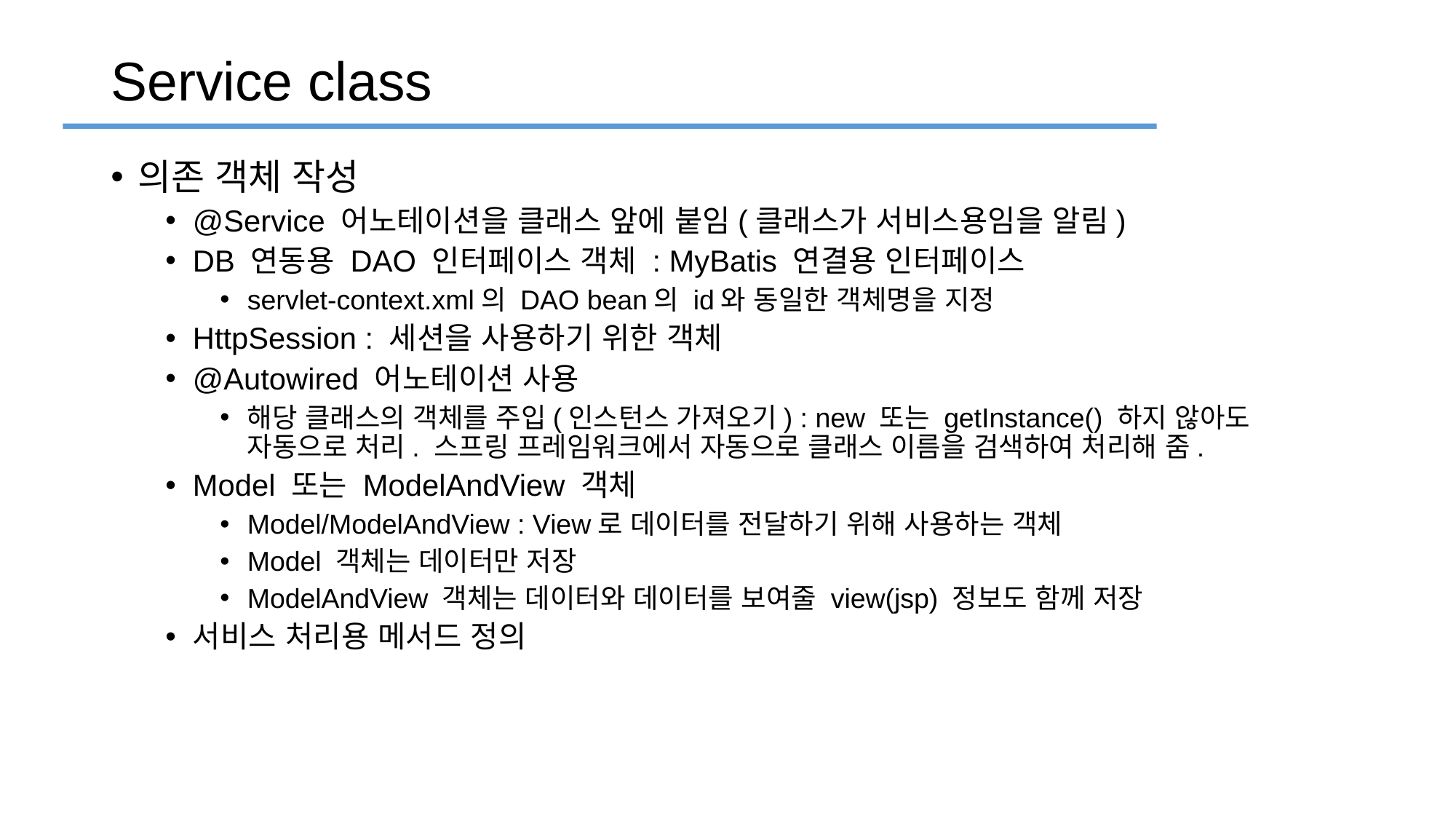

# Service class
의존 객체 작성
@Service 어노테이션을 클래스 앞에 붙임(클래스가 서비스용임을 알림)
DB 연동용 DAO 인터페이스 객체 : MyBatis 연결용 인터페이스
servlet-context.xml의 DAO bean의 id와 동일한 객체명을 지정
HttpSession : 세션을 사용하기 위한 객체
@Autowired 어노테이션 사용
해당 클래스의 객체를 주입(인스턴스 가져오기) : new 또는 getInstance() 하지 않아도 자동으로 처리. 스프링 프레임워크에서 자동으로 클래스 이름을 검색하여 처리해 줌.
Model 또는 ModelAndView 객체
Model/ModelAndView : View로 데이터를 전달하기 위해 사용하는 객체
Model 객체는 데이터만 저장
ModelAndView 객체는 데이터와 데이터를 보여줄 view(jsp) 정보도 함께 저장
서비스 처리용 메서드 정의